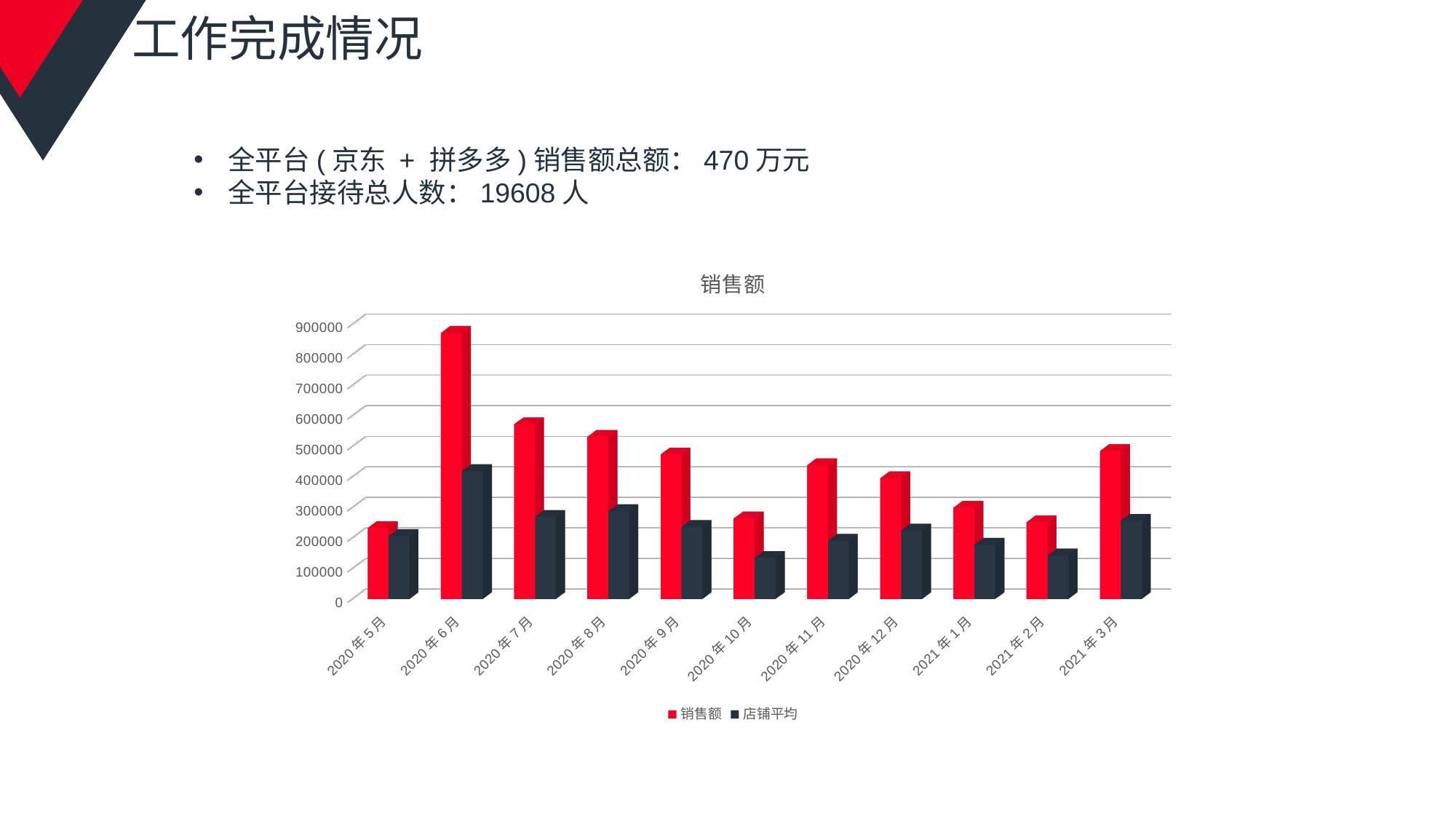

全平台(京东 + 拼多多)销售额总额：470万元
全平台接待总人数：19608人
# 工作完成情况

[unsupported chart]